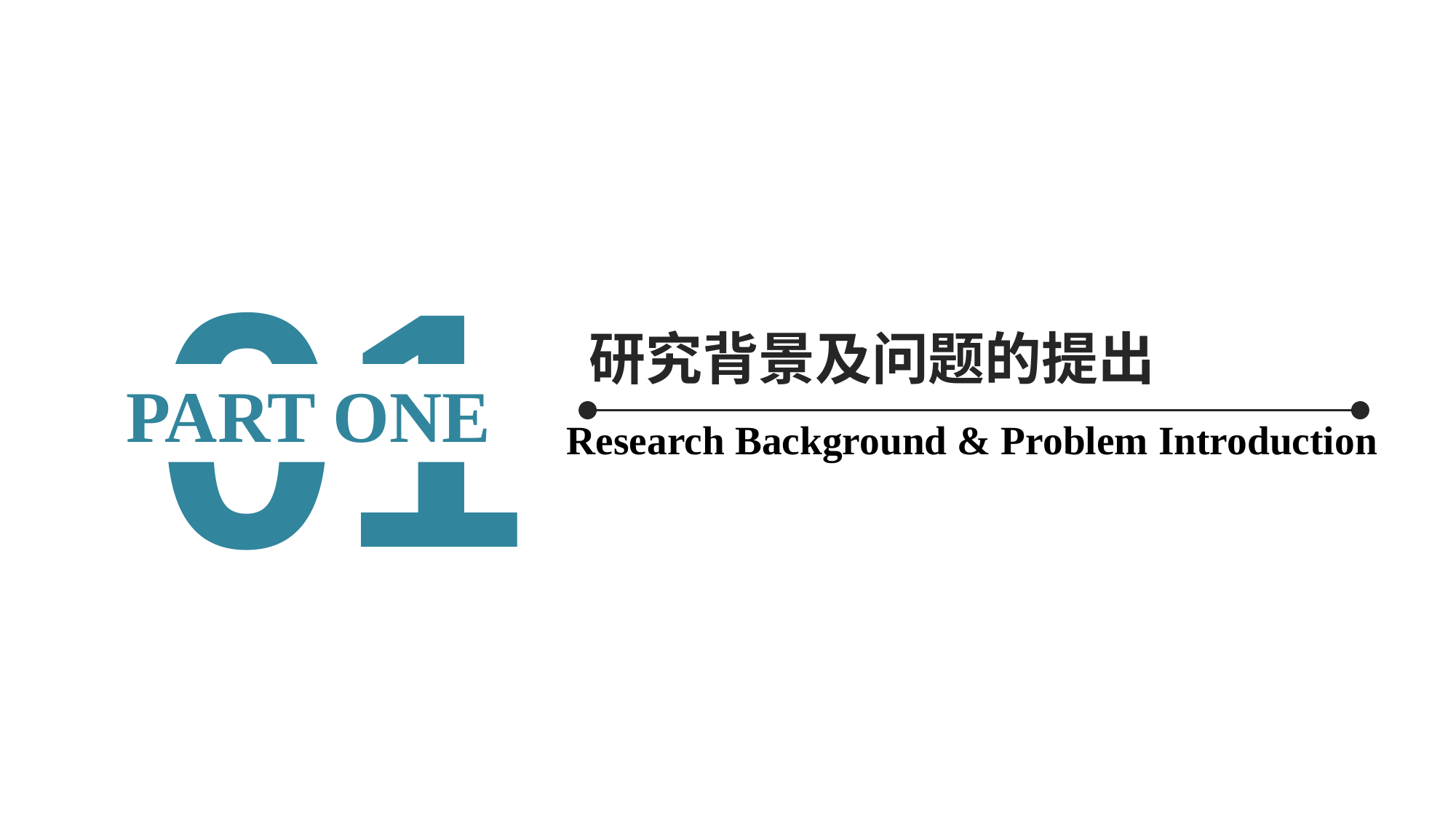

01
研究背景及问题的提出
PART ONE

Research Background & Problem Introduction